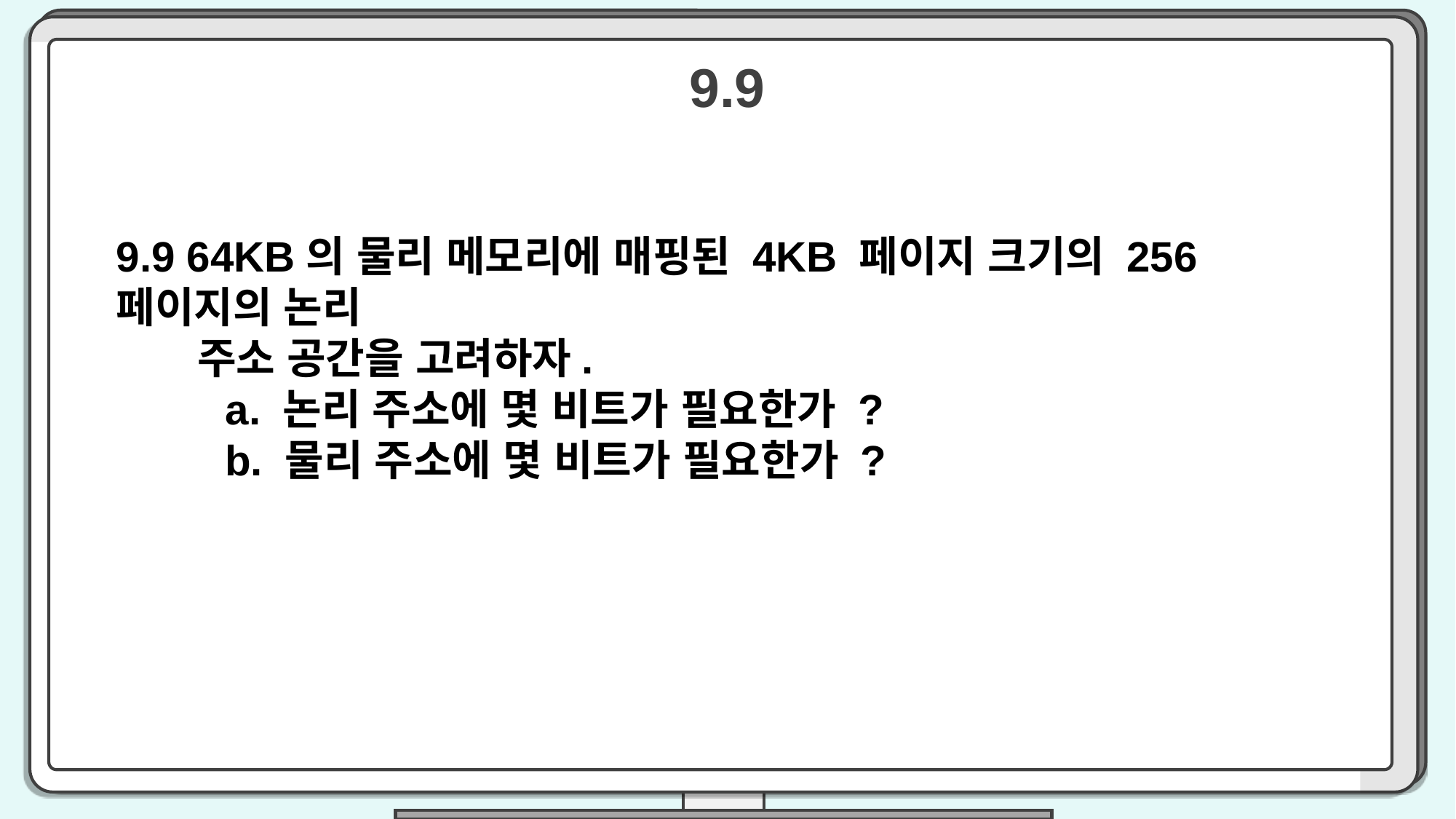

9.9

9.9 64KB의 물리 메모리에 매핑된 4KB 페이지 크기의 256페이지의 논리
      주소 공간을 고려하자.
	a. 논리 주소에 몇 비트가 필요한가 ?
	b. 물리 주소에 몇 비트가 필요한가 ?